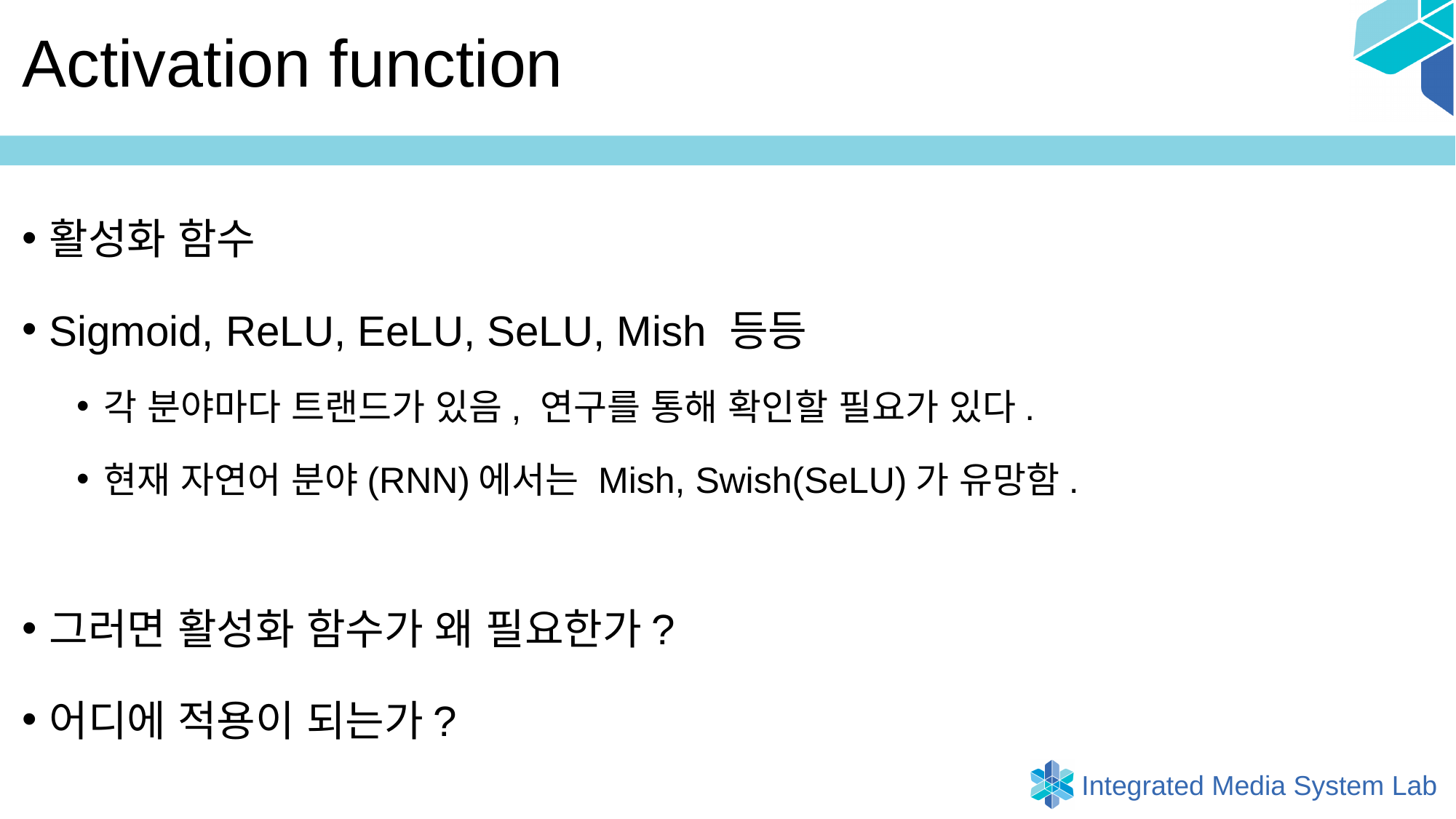

# Activation function

활성화 함수
Sigmoid, ReLU, EeLU, SeLU, Mish 등등
각 분야마다 트랜드가 있음, 연구를 통해 확인할 필요가 있다.
현재 자연어 분야(RNN)에서는 Mish, Swish(SeLU)가 유망함.

그러면 활성화 함수가 왜 필요한가?
어디에 적용이 되는가?